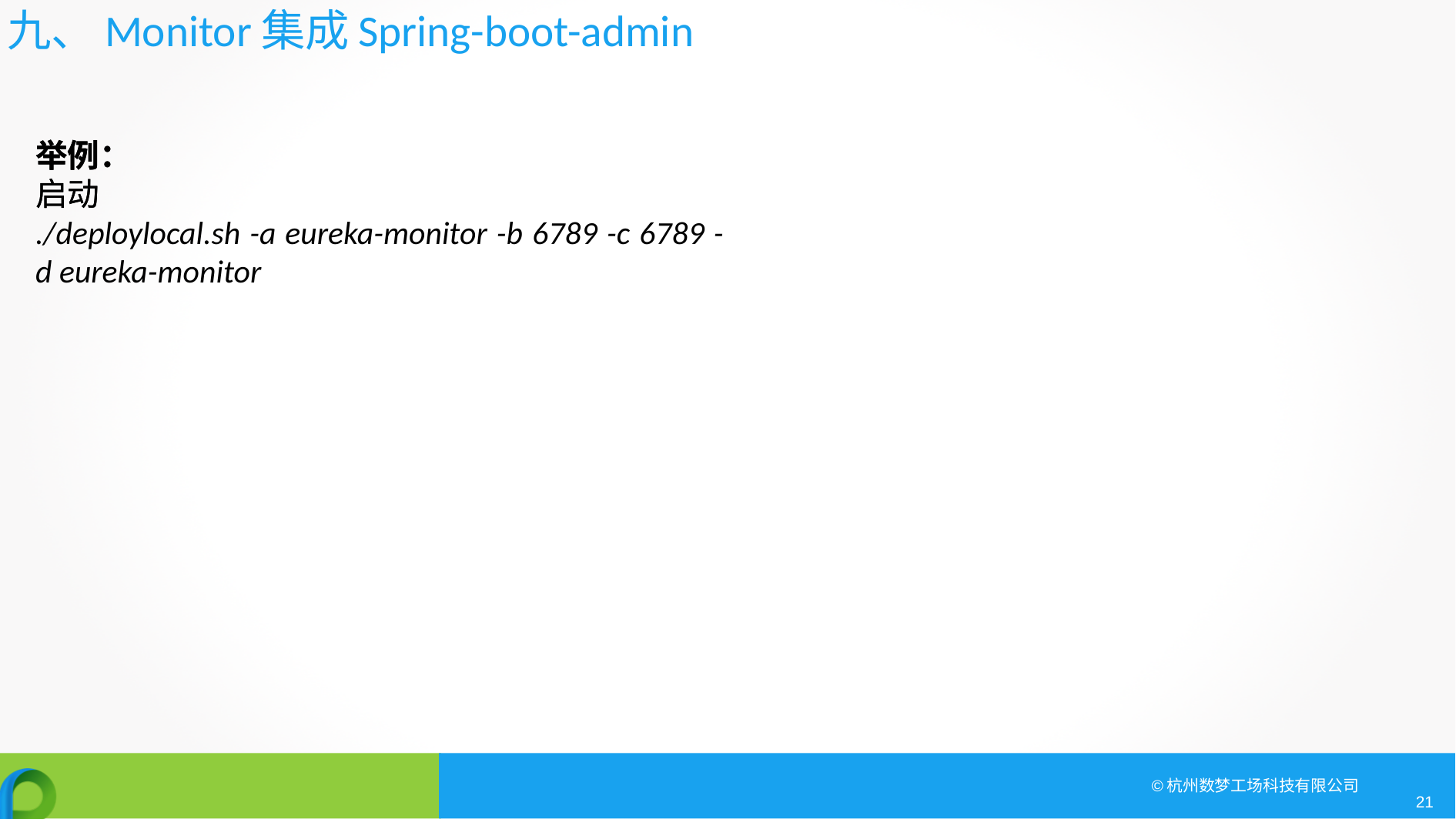

# 九、Monitor集成Spring-boot-admin
举例：
启动

举例：
启动
./deploylocal.sh -a eureka-monitor -b 6789 -c 6789 -d eureka-monitor